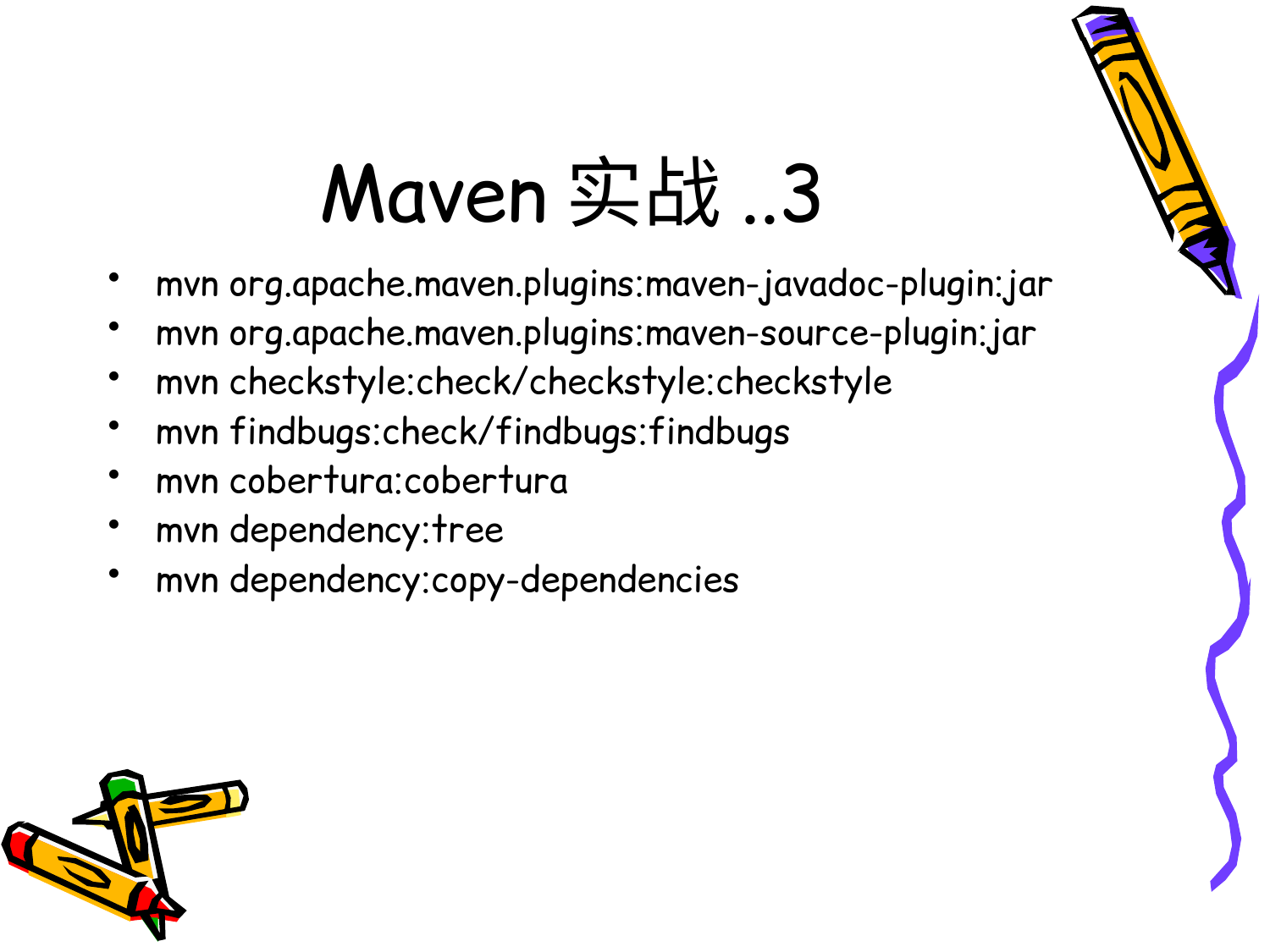

# Maven实战..3
mvn org.apache.maven.plugins:maven-javadoc-plugin:jar
mvn org.apache.maven.plugins:maven-source-plugin:jar
mvn checkstyle:check/checkstyle:checkstyle
mvn findbugs:check/findbugs:findbugs
mvn cobertura:cobertura
mvn dependency:tree
mvn dependency:copy-dependencies